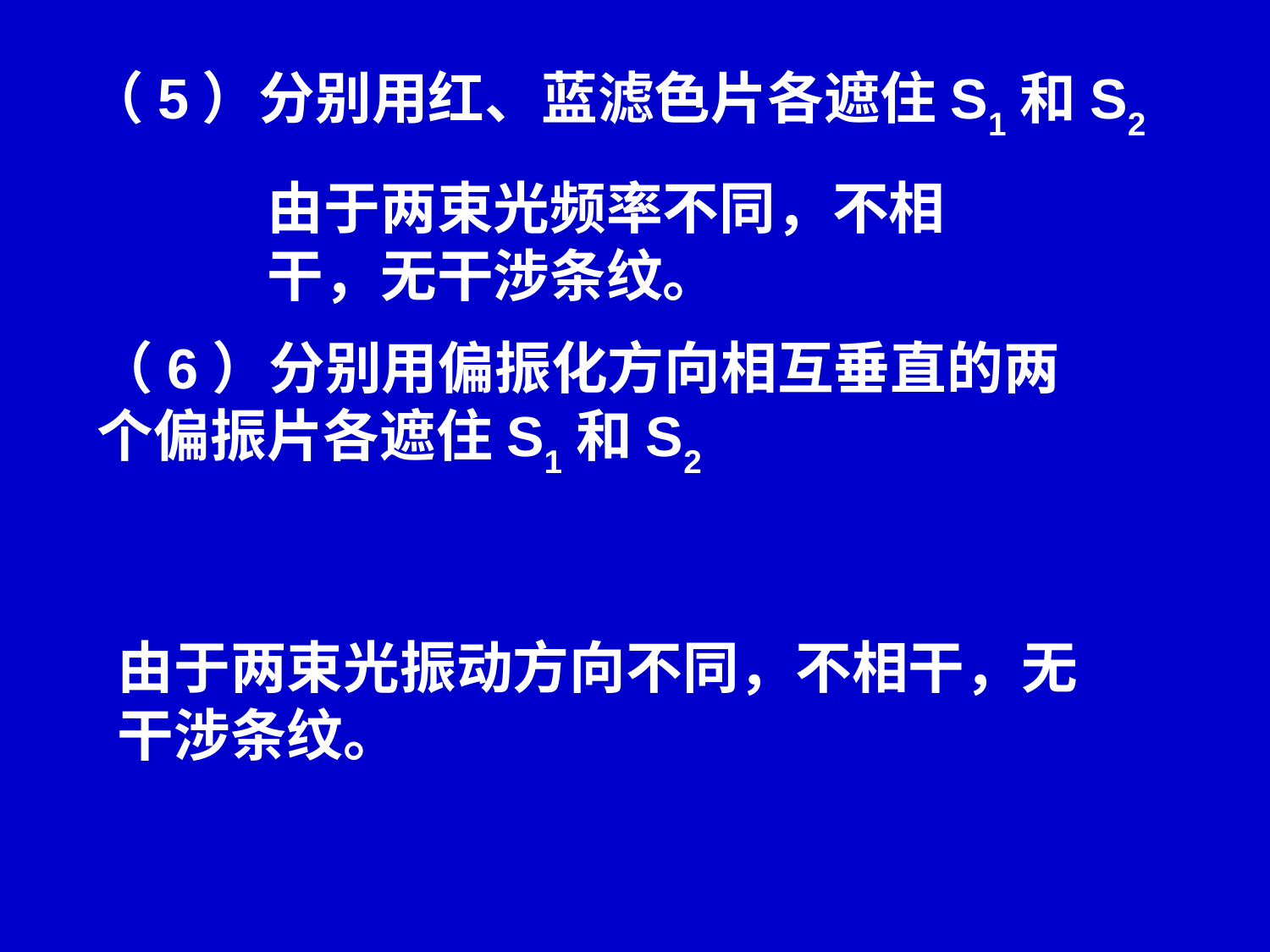

（5）分别用红、蓝滤色片各遮住S1和S2
由于两束光频率不同，不相干，无干涉条纹。
（6）分别用偏振化方向相互垂直的两个偏振片各遮住S1和S2
由于两束光振动方向不同，不相干，无干涉条纹。